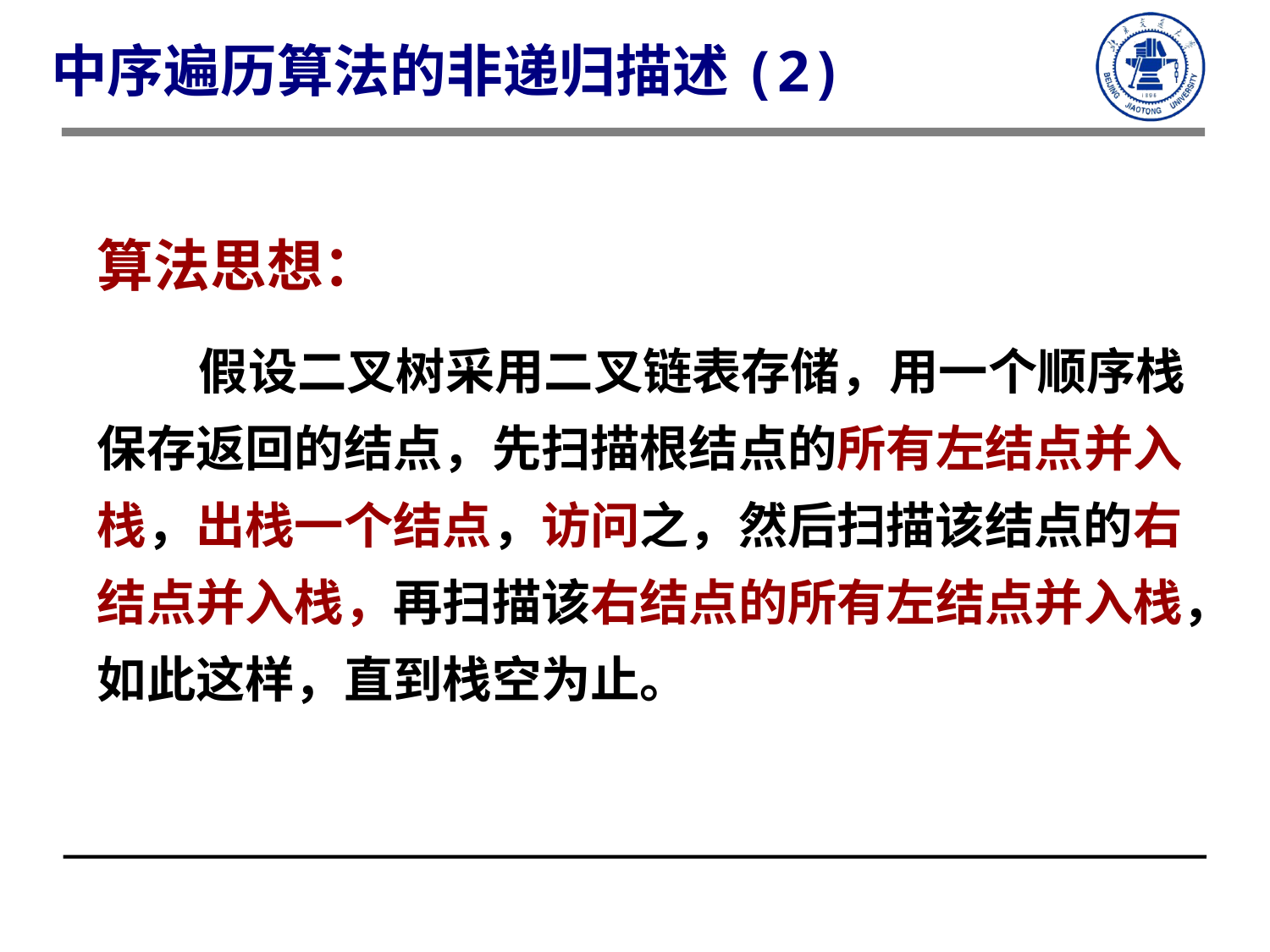

中序遍历算法的非递归描述(2)
算法思想：
        假设二叉树采用二叉链表存储，用一个顺序栈保存返回的结点，先扫描根结点的所有左结点并入栈，出栈一个结点，访问之，然后扫描该结点的右结点并入栈，再扫描该右结点的所有左结点并入栈，如此这样，直到栈空为止。